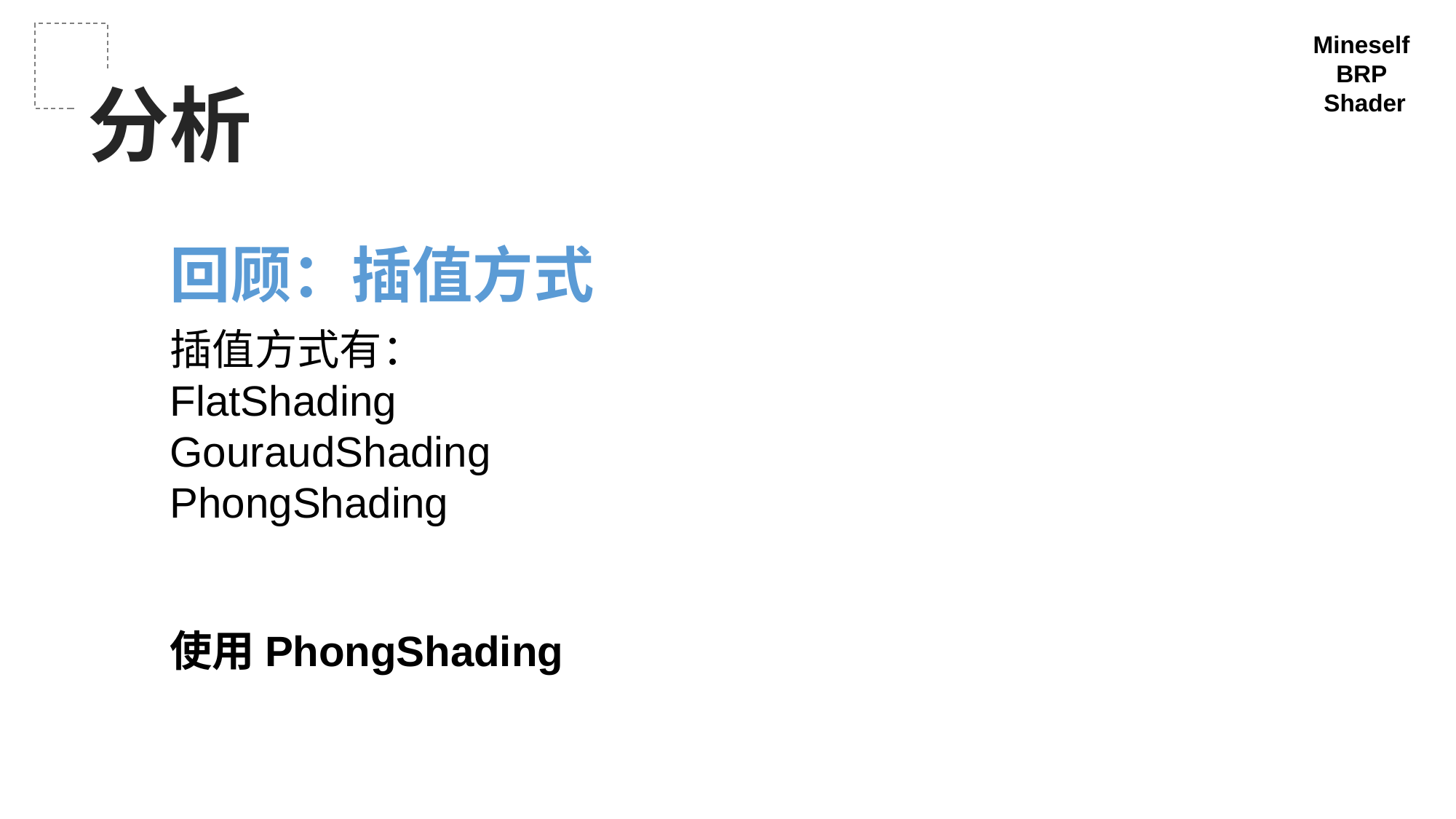

Mineself
BRP
Shader

分析
回顾：插值方式
插值方式有：
FlatShading
GouraudShading
PhongShading
使用PhongShading